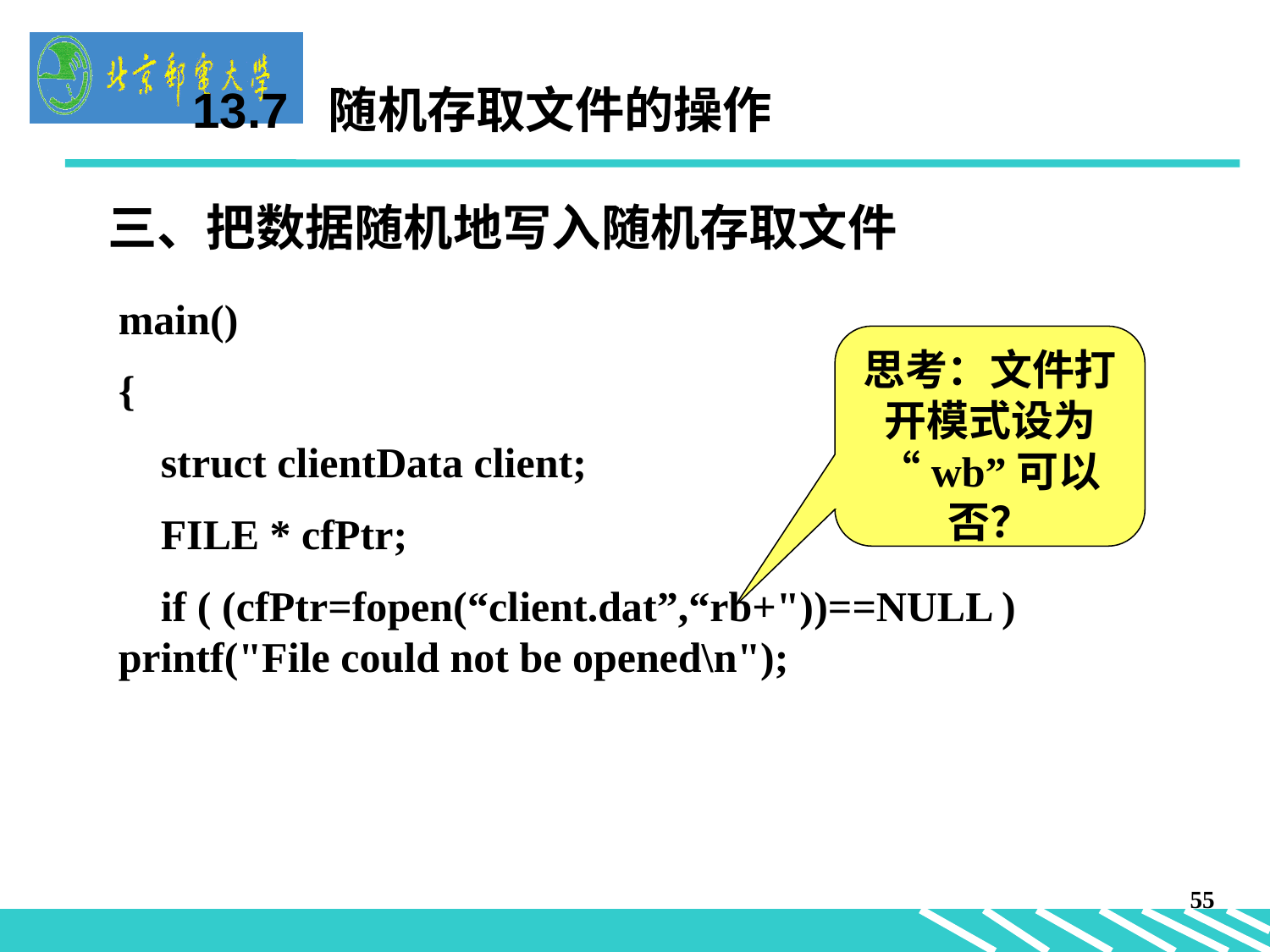

13.7  随机存取文件的操作
三、把数据随机地写入随机存取文件
main()
{
    struct clientData client;
    FILE * cfPtr;
    if ( (cfPtr=fopen(“client.dat”,“rb+"))==NULL ) 	printf("File could not be opened\n");

思考：文件打开模式设为“wb”可以否？
55